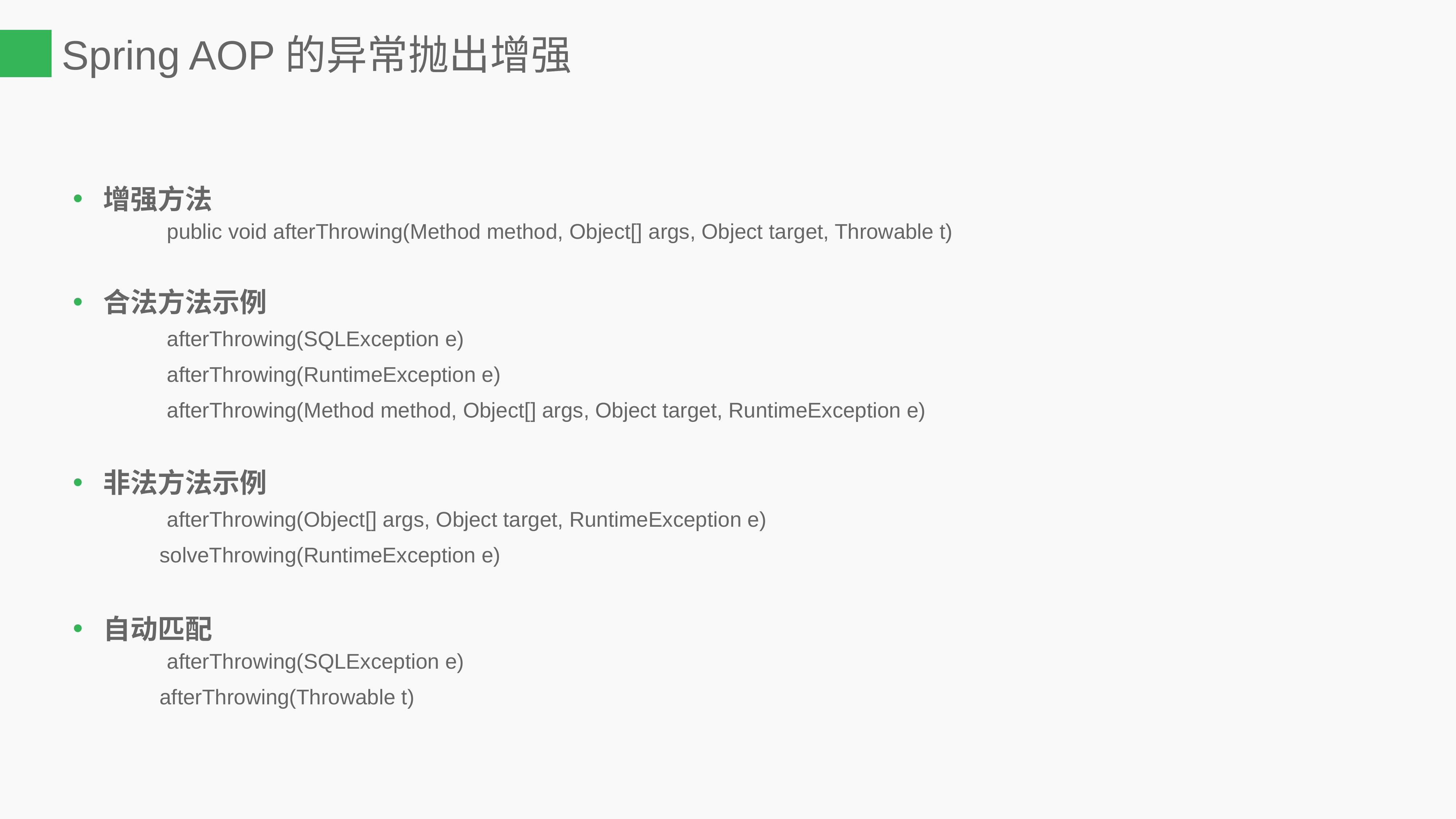

# Spring AOP的异常抛出增强

增强方法

	public void afterThrowing(Method method, Object[] args, Object target, Throwable t)
合法方法示例

	afterThrowing(SQLException e)
	afterThrowing(RuntimeException e)
	afterThrowing(Method method, Object[] args, Object target, RuntimeException e)

非法方法示例

	afterThrowing(Object[] args, Object target, RuntimeException e)
        solveThrowing(RuntimeException e)

自动匹配

	afterThrowing(SQLException e)
        afterThrowing(Throwable t)